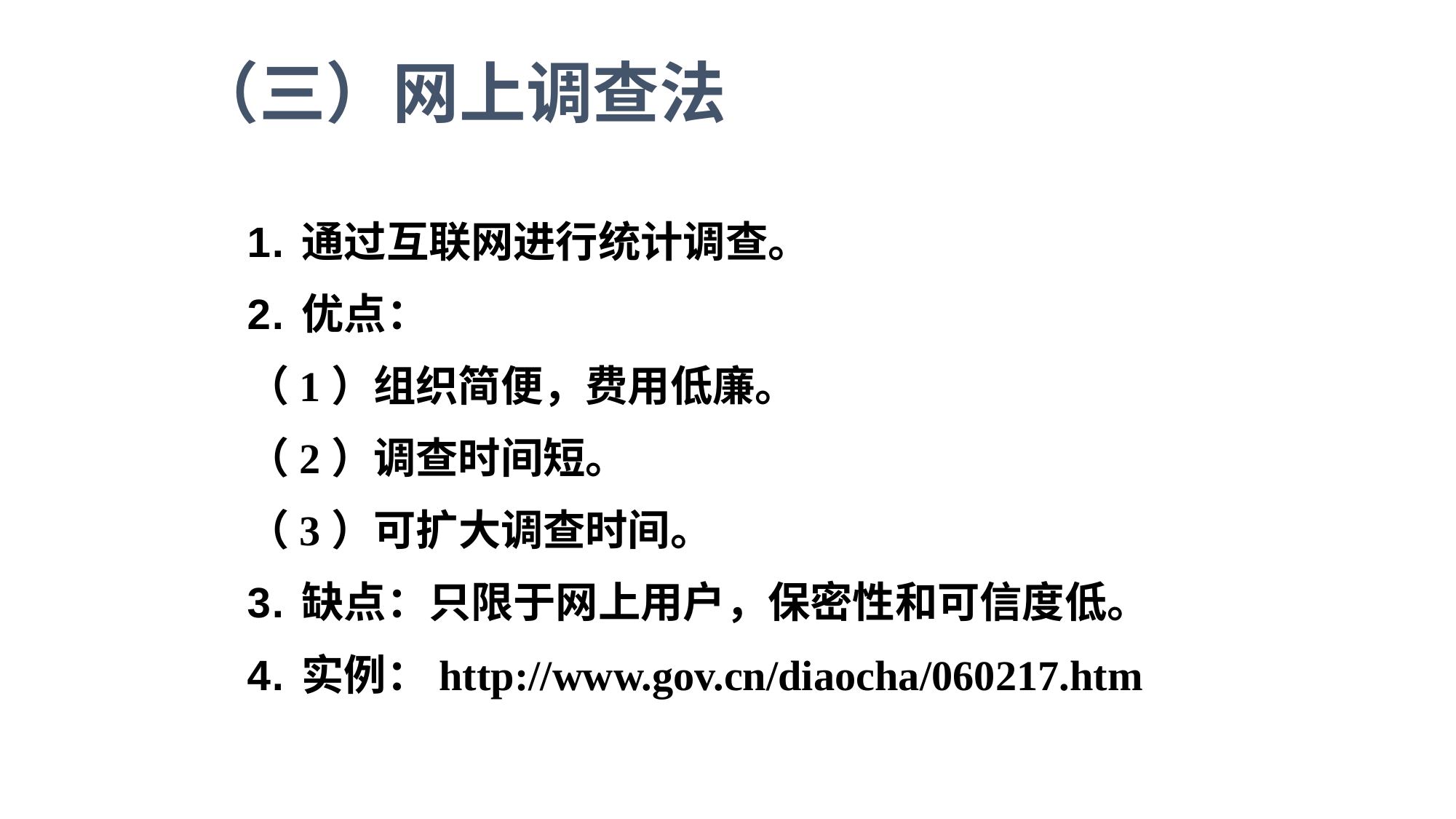

（三）网上调查法
通过互联网进行统计调查。
优点：
（1）组织简便，费用低廉。
（2）调查时间短。
（3）可扩大调查时间。
缺点：只限于网上用户，保密性和可信度低。
实例：http://www.gov.cn/diaocha/060217.htm